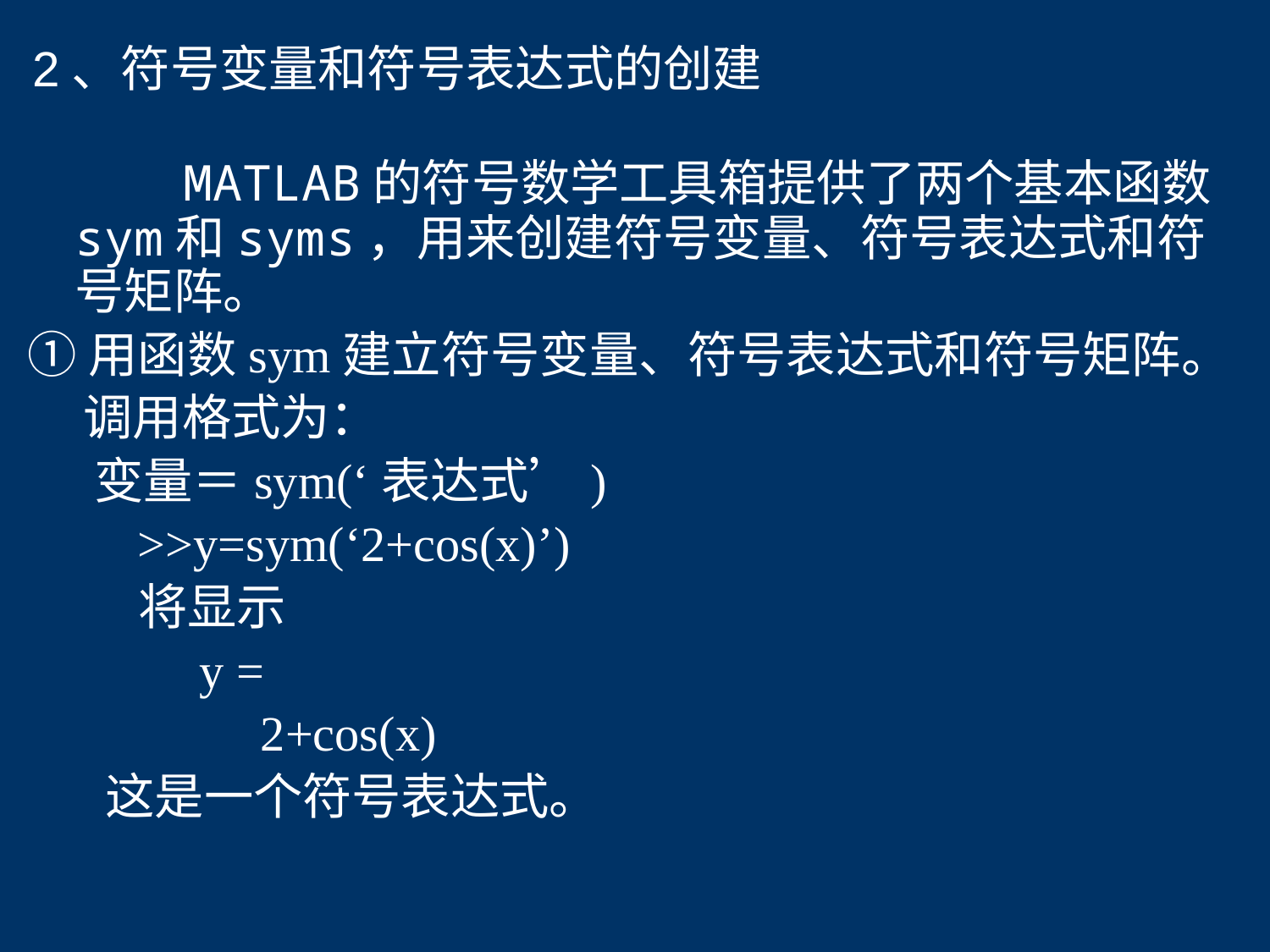

2、符号变量和符号表达式的创建
           MATLAB的符号数学工具箱提供了两个基本函数sym和syms，用来创建符号变量、符号表达式和符号矩阵。
①用函数sym建立符号变量、符号表达式和符号矩阵。
    调用格式为：
     变量＝sym(‘表达式’)
         >>y=sym(‘2+cos(x)’)
         将显示
              y =
                   2+cos(x)
      这是一个符号表达式。